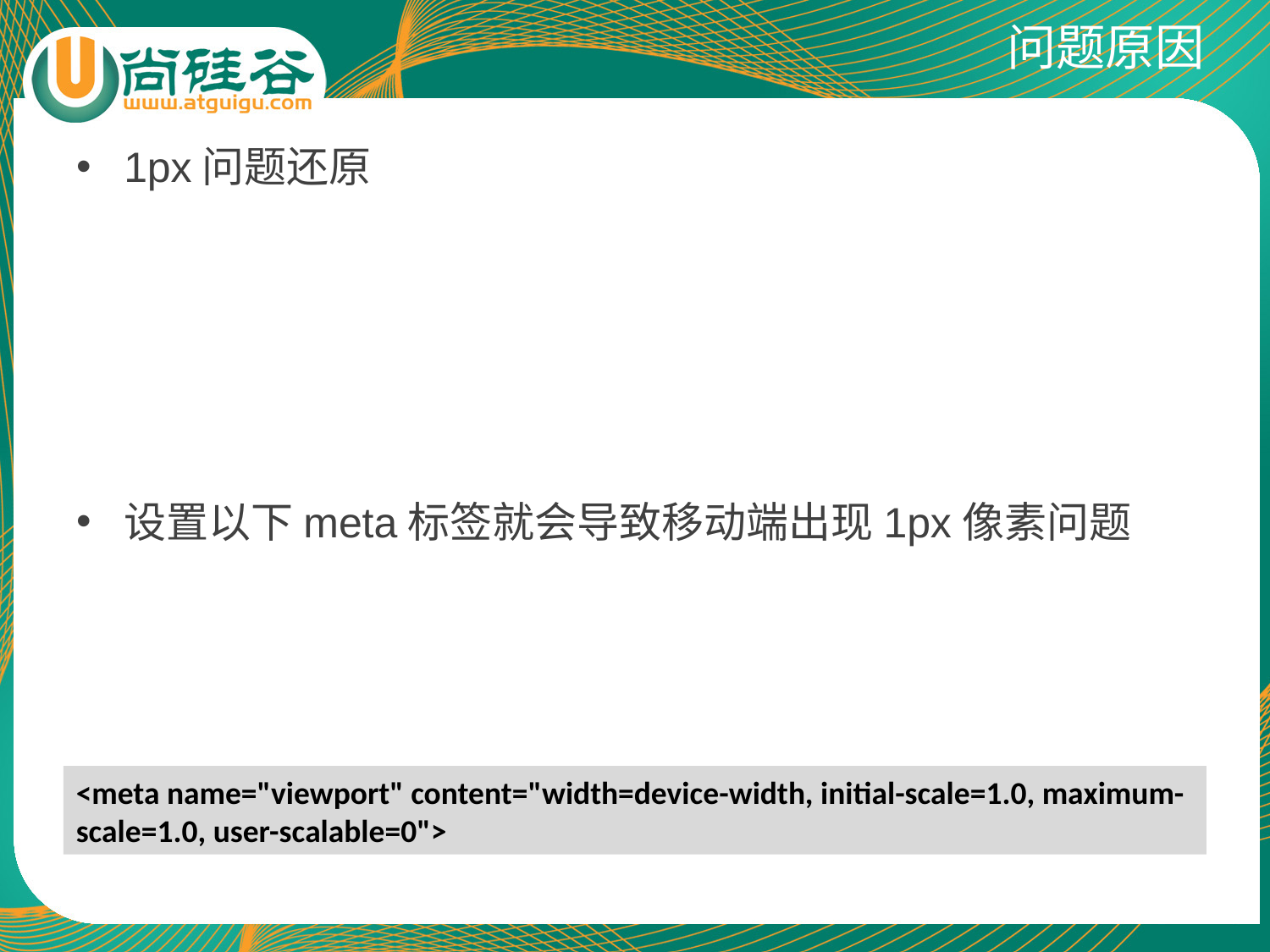

# 问题原因
1px问题还原

设置以下meta标签就会导致移动端出现1px像素问题
<meta name="viewport" content="width=device-width, initial-scale=1.0, maximum-scale=1.0, user-scalable=0">